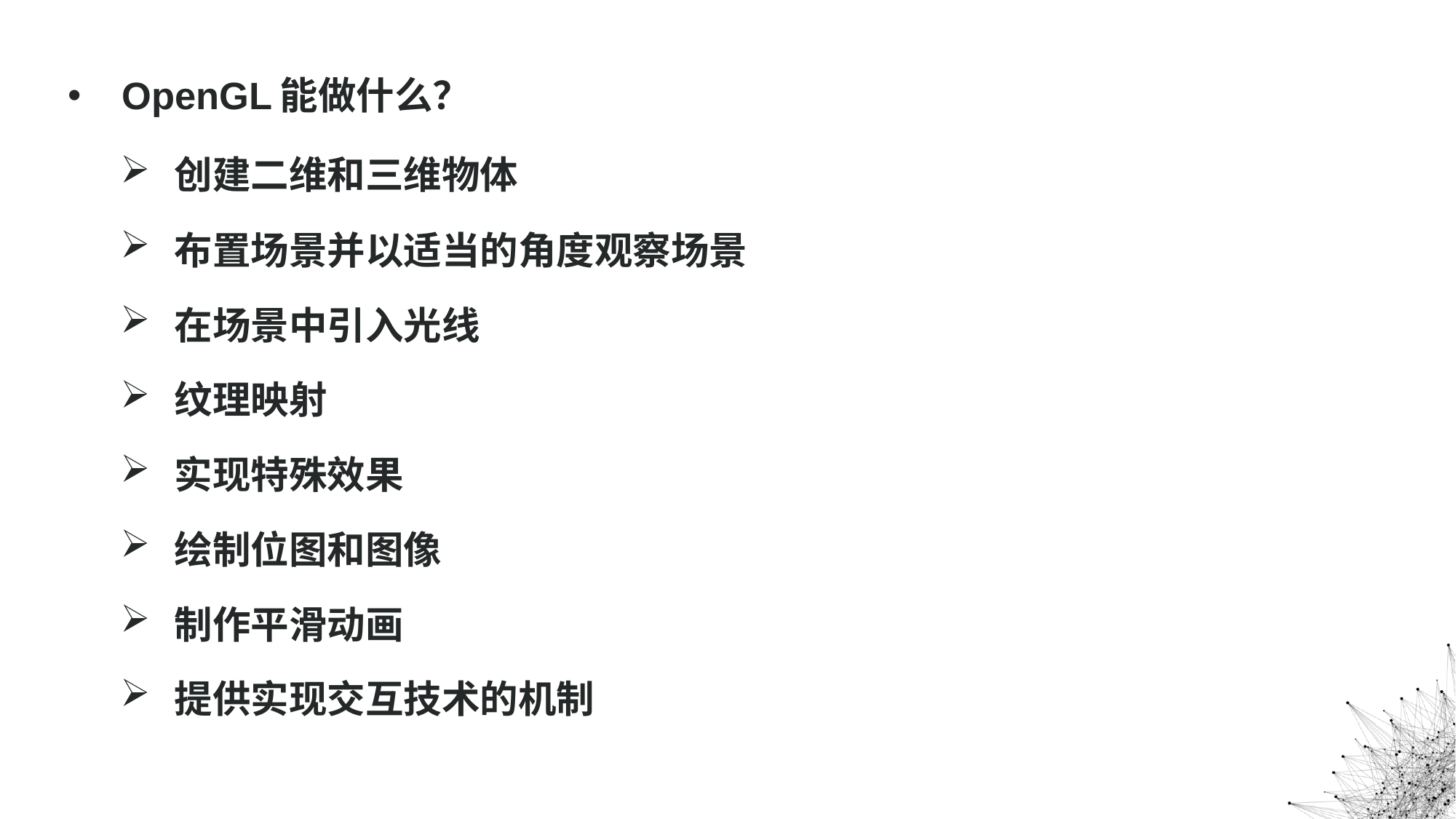

OpenGL能做什么？
创建二维和三维物体
布置场景并以适当的角度观察场景
在场景中引入光线
纹理映射
实现特殊效果
绘制位图和图像
制作平滑动画
提供实现交互技术的机制